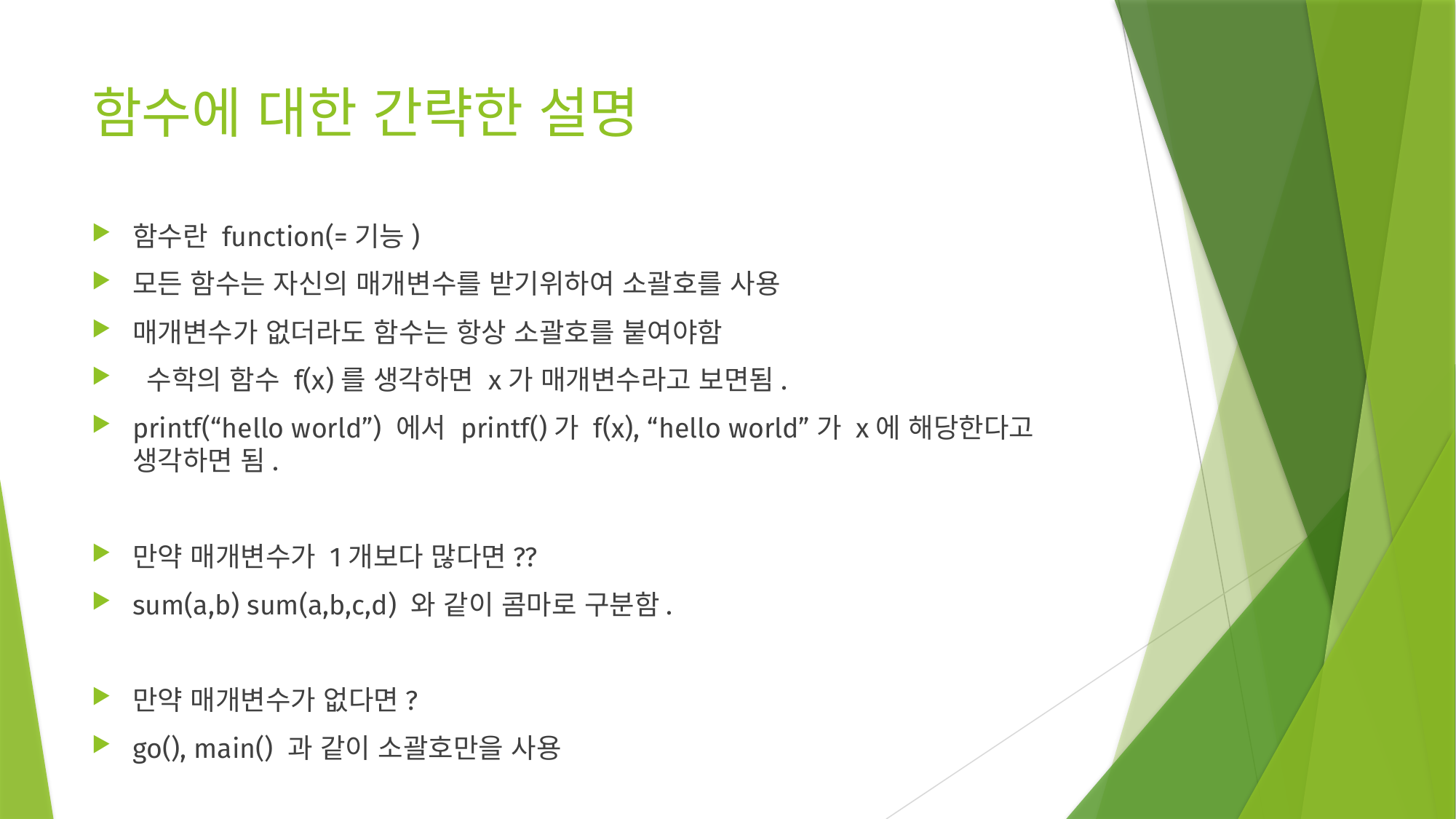

# 함수에 대한 간략한 설명
함수란 function(=기능)
모든 함수는 자신의 매개변수를 받기위하여 소괄호를 사용
매개변수가 없더라도 함수는 항상 소괄호를 붙여야함
 수학의 함수 f(x)를 생각하면 x가 매개변수라고 보면됨.
printf(“hello world”) 에서 printf()가 f(x), “hello world”가 x에 해당한다고 생각하면 됨.

만약 매개변수가 1개보다 많다면??
sum(a,b) sum(a,b,c,d) 와 같이 콤마로 구분함.

만약 매개변수가 없다면?
go(), main() 과 같이 소괄호만을 사용